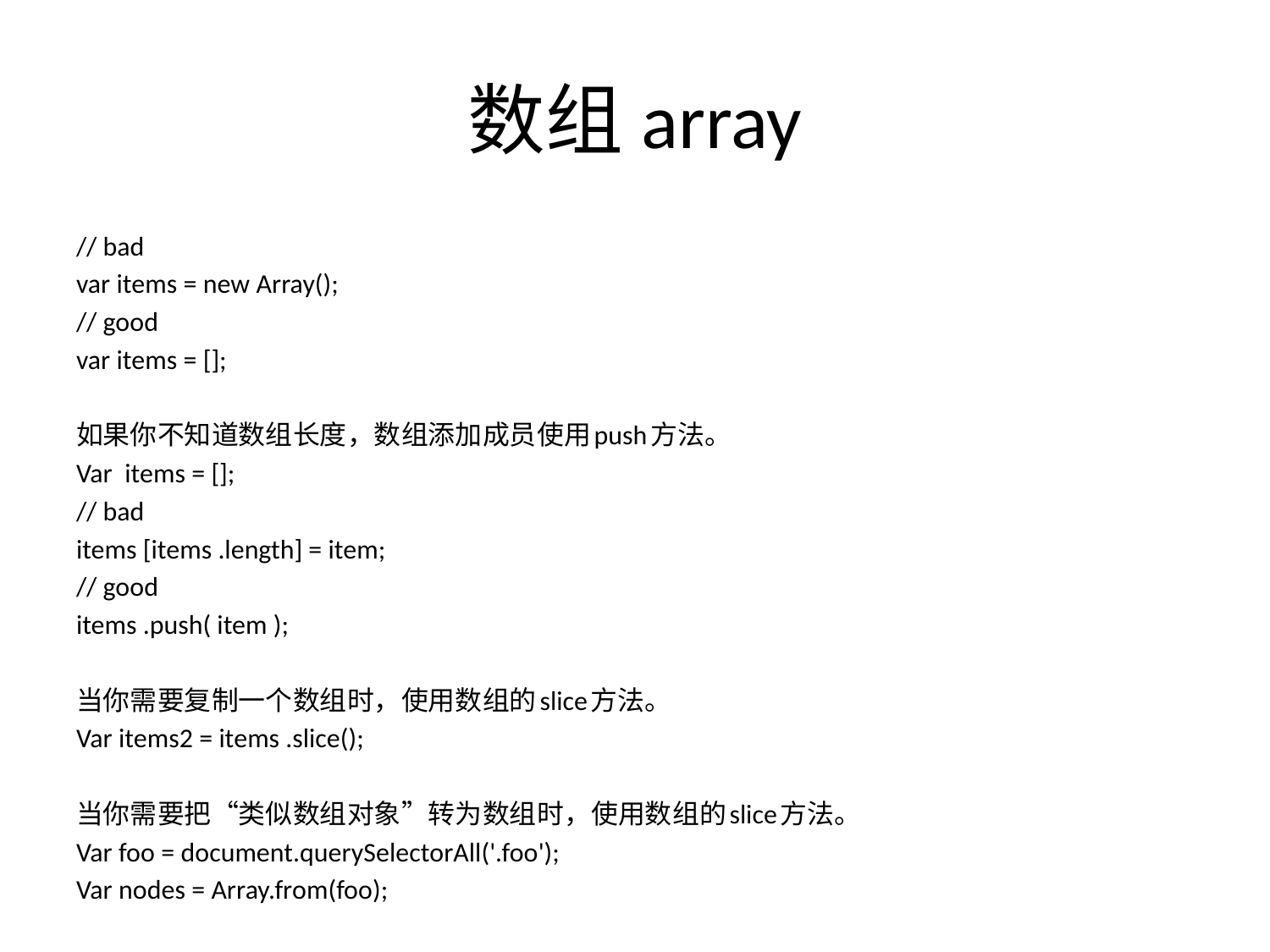

# 数组array
// bad
var items = new Array();
// good
var items = [];

如果你不知道数组长度，数组添加成员使用push方法。
Var  items = [];
// bad
items [items .length] = item;
// good
items .push( item );

当你需要复制一个数组时，使用数组的slice方法。
Var items2 = items .slice();

当你需要把“类似数组对象”转为数组时，使用数组的slice方法。
Var foo = document.querySelectorAll('.foo');
Var nodes = Array.from(foo);